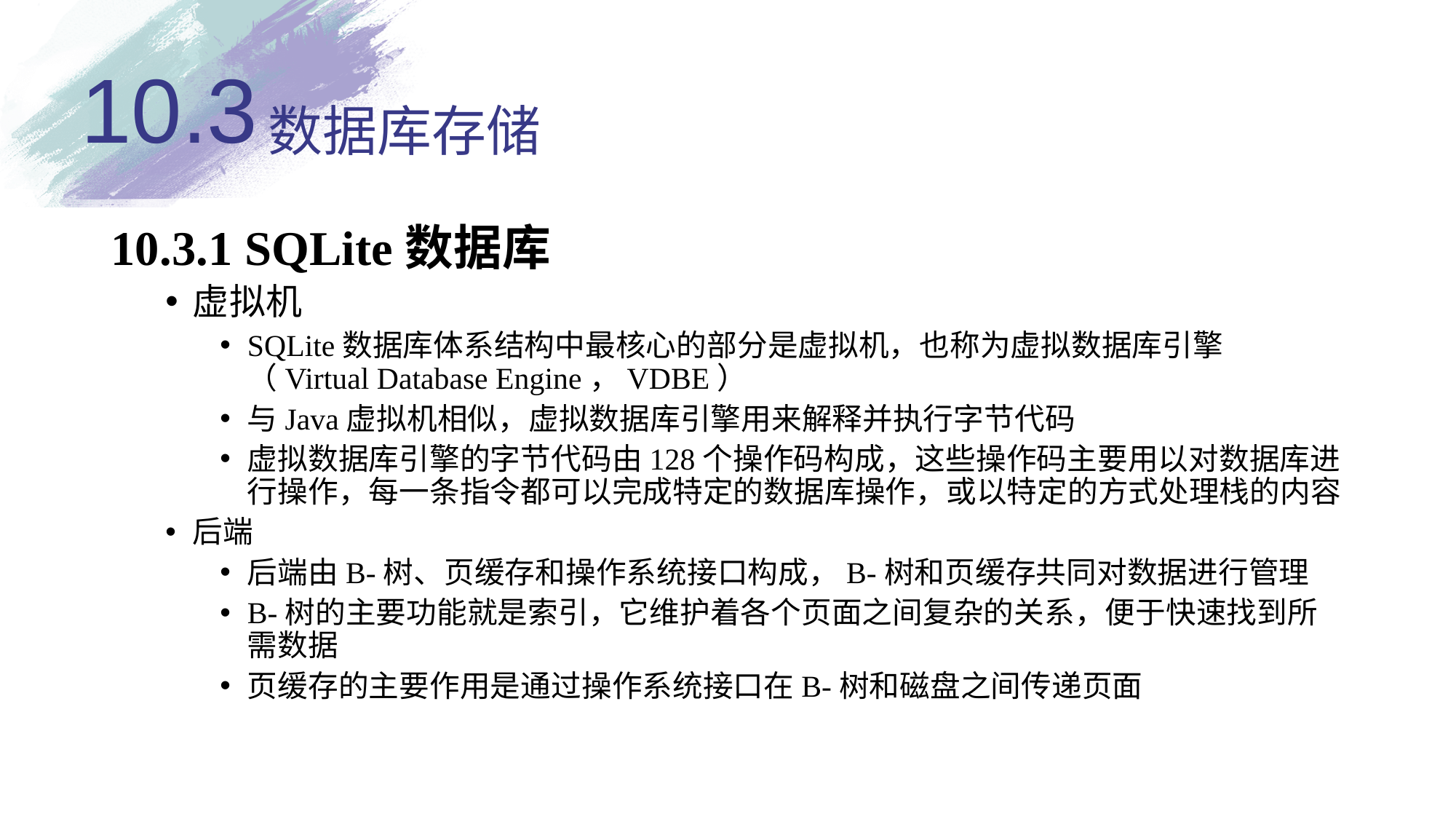

10.3
# 数据库存储
10.3.1 SQLite数据库
虚拟机
SQLite数据库体系结构中最核心的部分是虚拟机，也称为虚拟数据库引擎（Virtual Database Engine，VDBE）
与Java虚拟机相似，虚拟数据库引擎用来解释并执行字节代码
虚拟数据库引擎的字节代码由128个操作码构成，这些操作码主要用以对数据库进行操作，每一条指令都可以完成特定的数据库操作，或以特定的方式处理栈的内容
后端
后端由B-树、页缓存和操作系统接口构成，B-树和页缓存共同对数据进行管理
B-树的主要功能就是索引，它维护着各个页面之间复杂的关系，便于快速找到所需数据
页缓存的主要作用是通过操作系统接口在B-树和磁盘之间传递页面